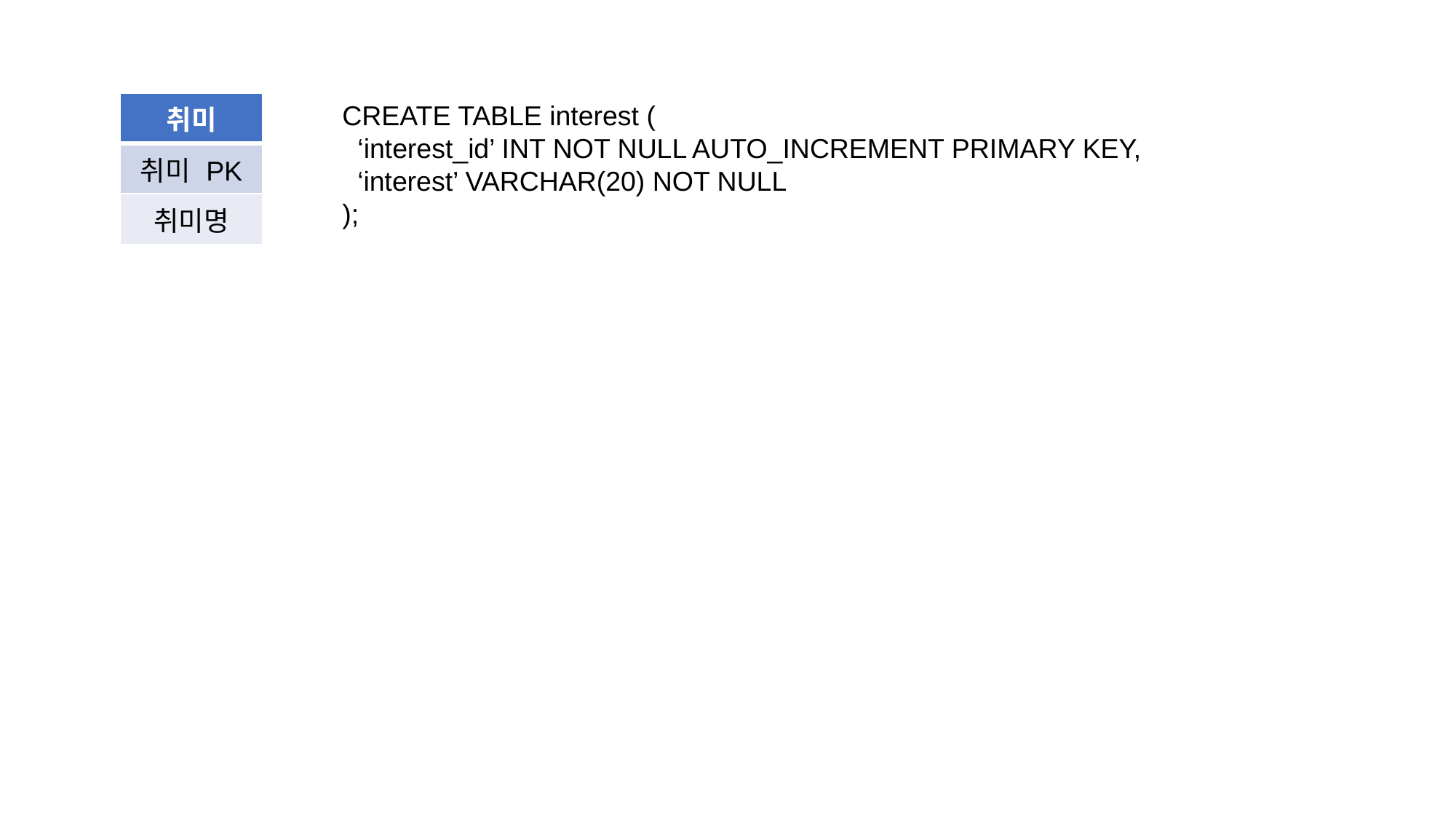

| 취미 |
| --- |
| 취미 PK |
| 취미명 |
CREATE TABLE interest (
  ‘interest_id’ INT NOT NULL AUTO_INCREMENT PRIMARY KEY,
  ‘interest’ VARCHAR(20) NOT NULL
);